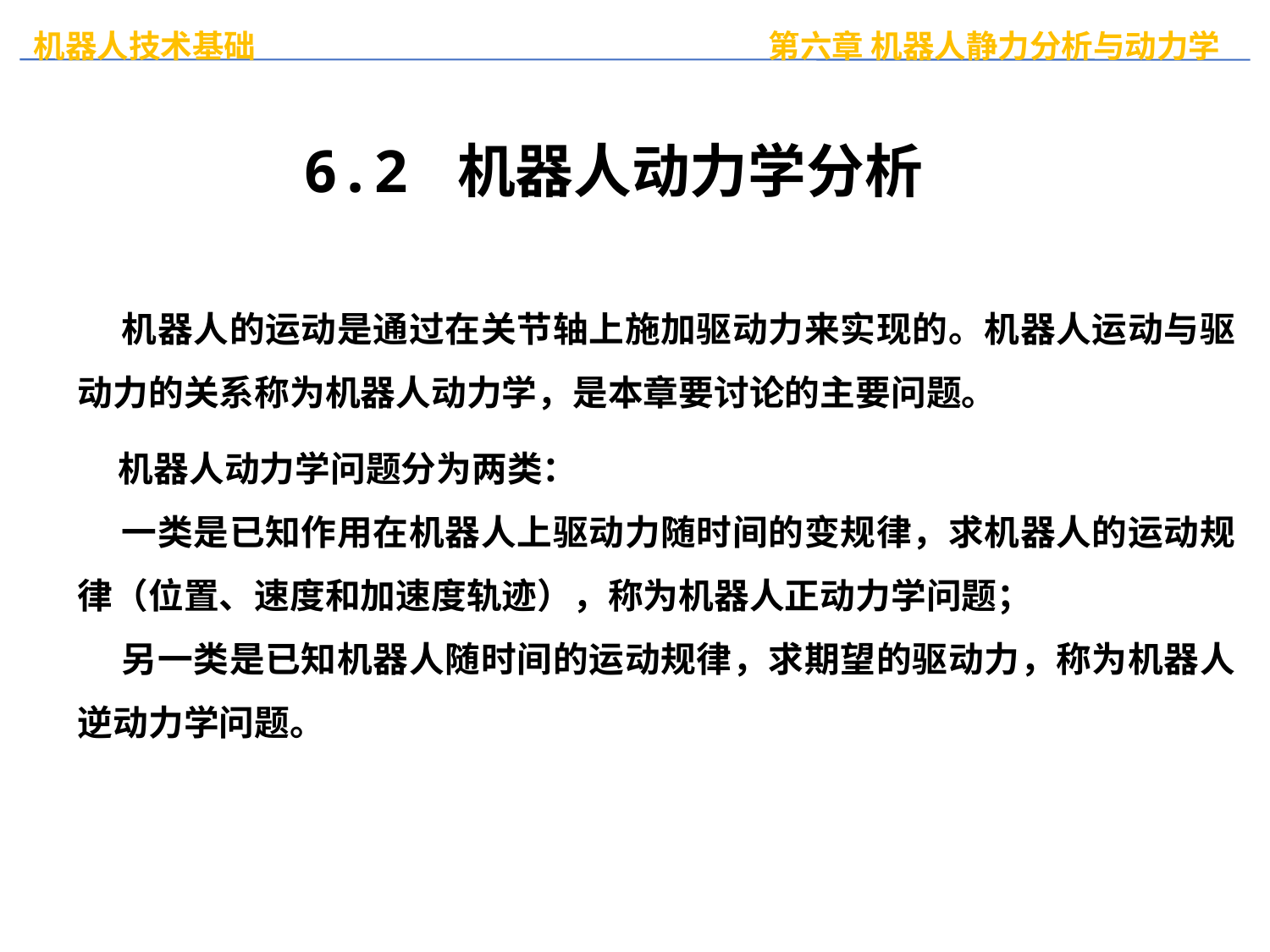

# 6.2 机器人动力学分析
    机器人的运动是通过在关节轴上施加驱动力来实现的。机器人运动与驱动力的关系称为机器人动力学，是本章要讨论的主要问题。

    机器人动力学问题分为两类：
    一类是已知作用在机器人上驱动力随时间的变规律，求机器人的运动规律（位置、速度和加速度轨迹），称为机器人正动力学问题；
    另一类是已知机器人随时间的运动规律，求期望的驱动力，称为机器人逆动力学问题。